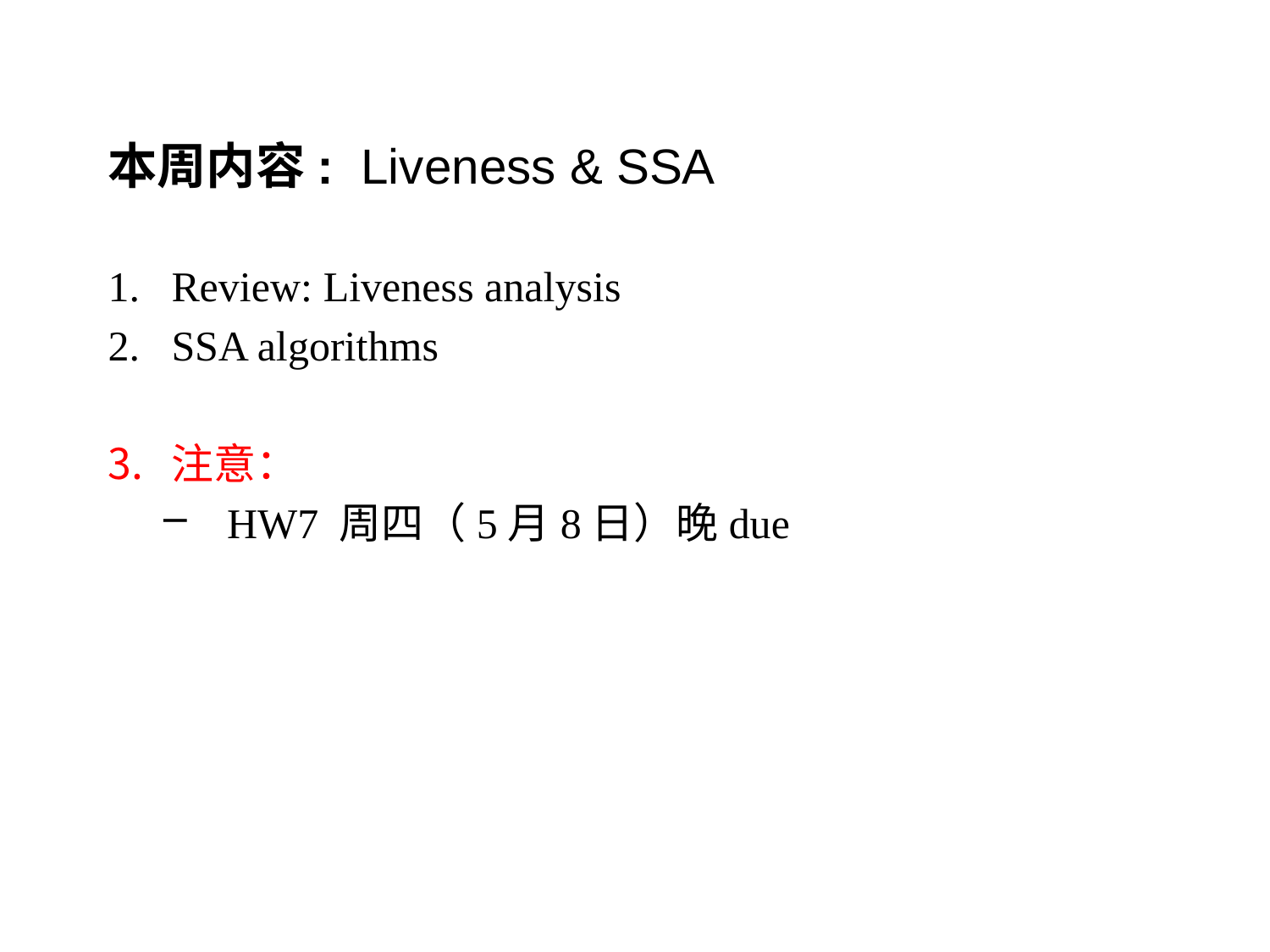

# 本周内容:  Liveness & SSA
Review: Liveness analysis
SSA algorithms

注意：
HW7 周四（5月8日）晚due